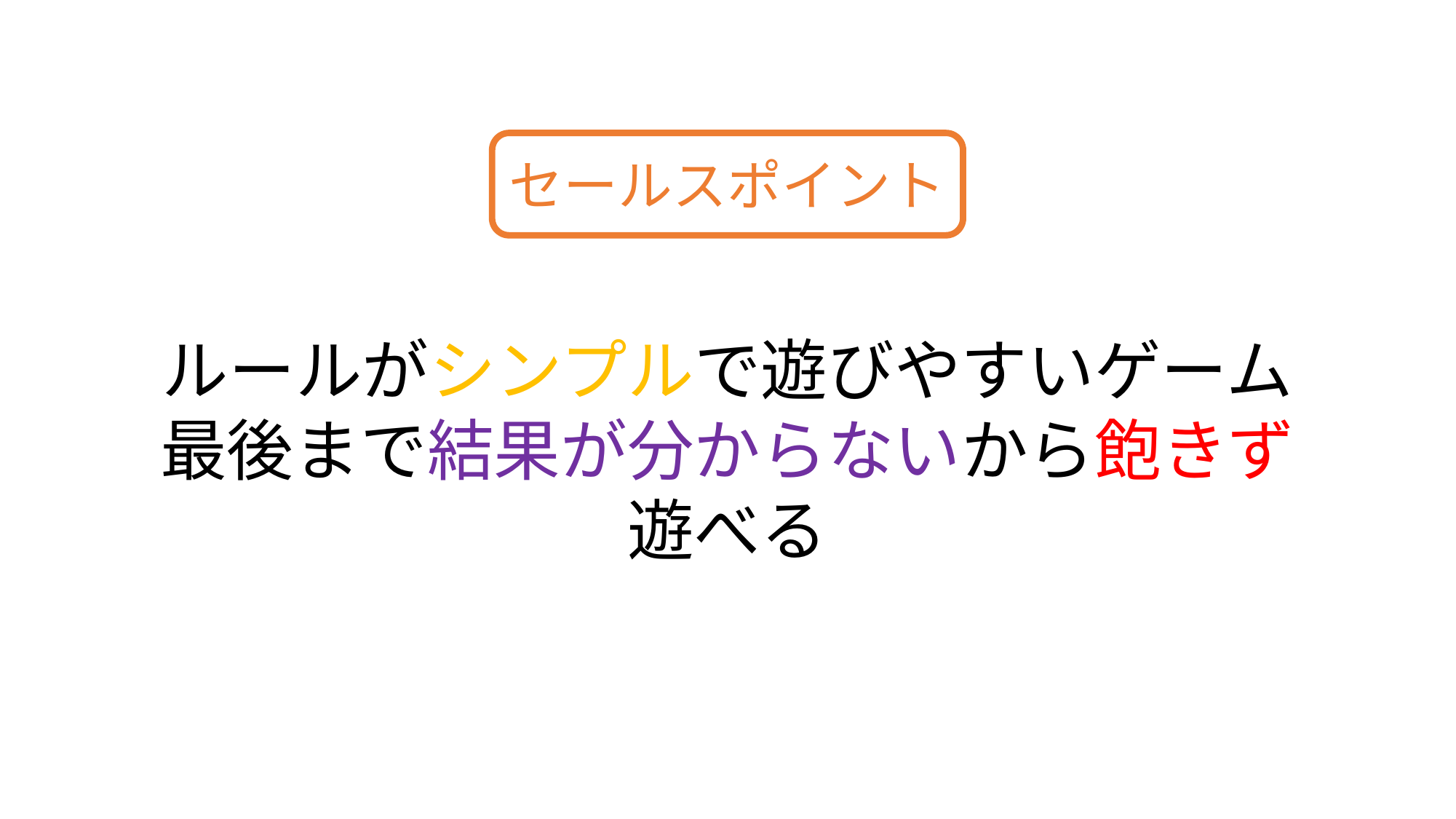

セールスポイント
ルールがシンプルで遊びやすいゲーム
最後まで結果が分からないから飽きず遊べる